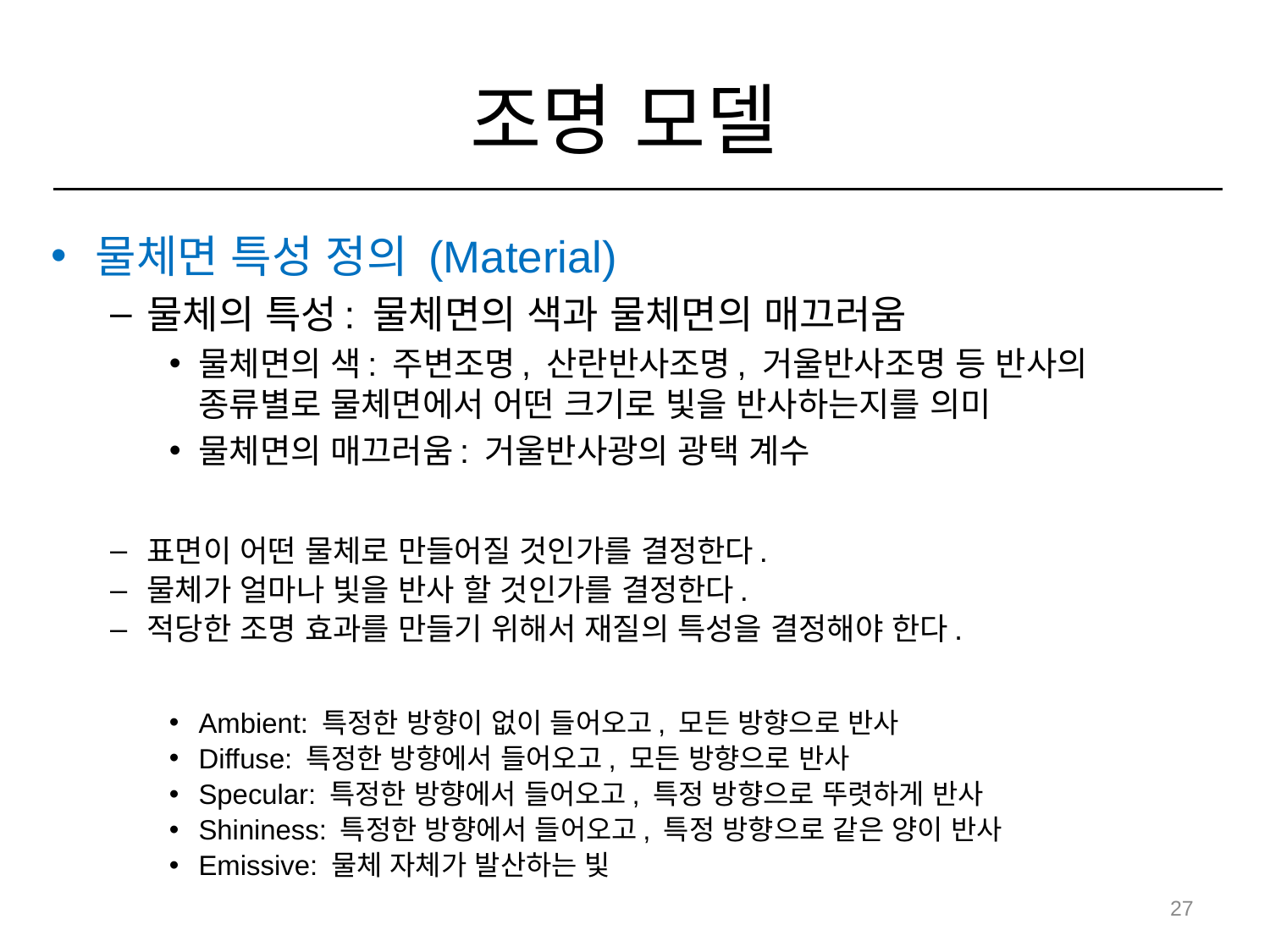

# 조명 모델
물체면 특성 정의 (Material)
물체의 특성: 물체면의 색과 물체면의 매끄러움
물체면의 색: 주변조명, 산란반사조명, 거울반사조명 등 반사의 종류별로 물체면에서 어떤 크기로 빛을 반사하는지를 의미
물체면의 매끄러움: 거울반사광의 광택 계수

표면이 어떤 물체로 만들어질 것인가를 결정한다.
물체가 얼마나 빛을 반사 할 것인가를 결정한다.
적당한 조명 효과를 만들기 위해서 재질의 특성을 결정해야 한다.

Ambient: 특정한 방향이 없이 들어오고, 모든 방향으로 반사
Diffuse: 특정한 방향에서 들어오고, 모든 방향으로 반사
Specular: 특정한 방향에서 들어오고, 특정 방향으로 뚜렷하게 반사
Shininess: 특정한 방향에서 들어오고, 특정 방향으로 같은 양이 반사
Emissive: 물체 자체가 발산하는 빛

27